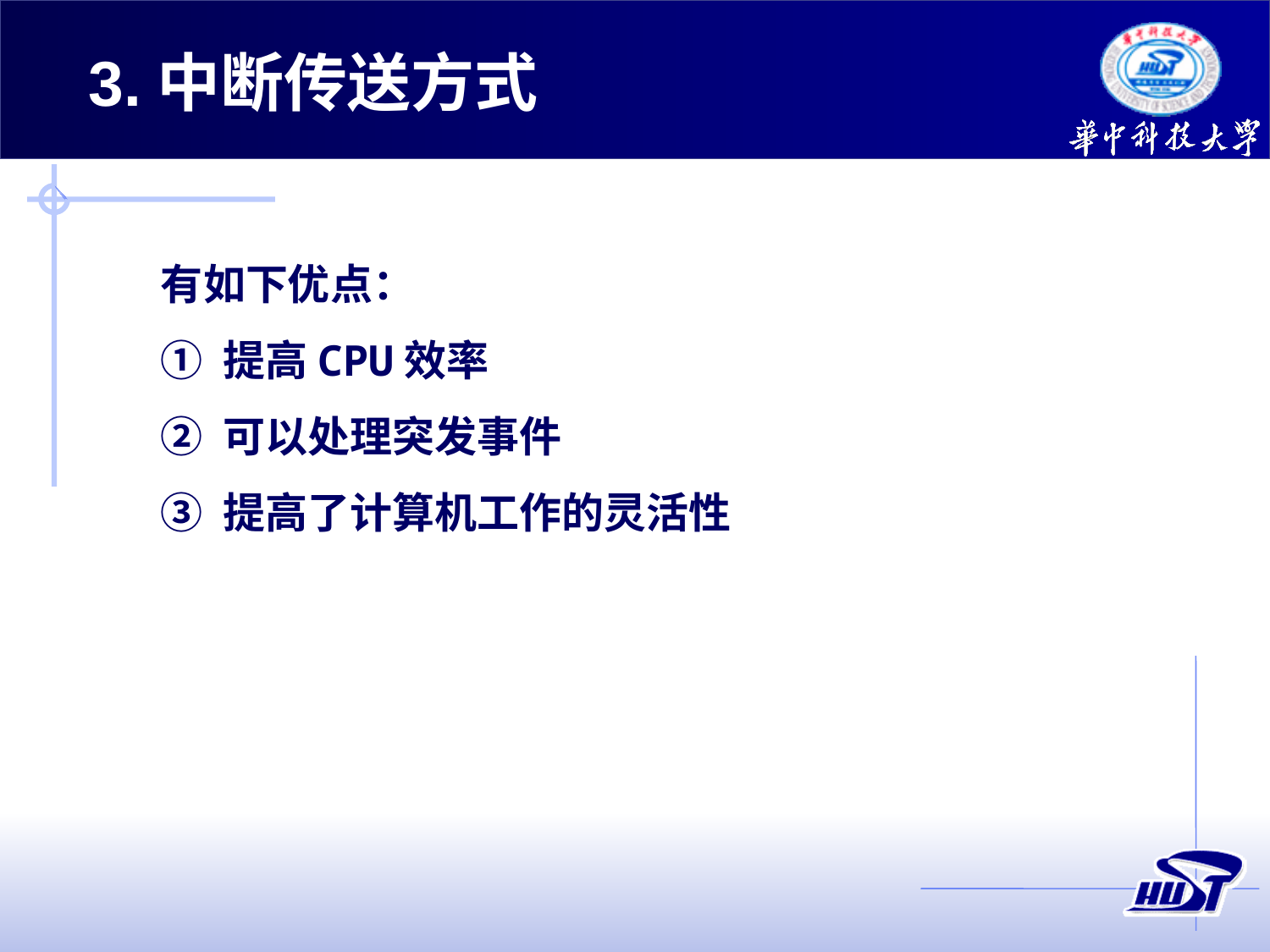

3.中断传送方式
有如下优点：
① 提高CPU效率
② 可以处理突发事件
③ 提高了计算机工作的灵活性